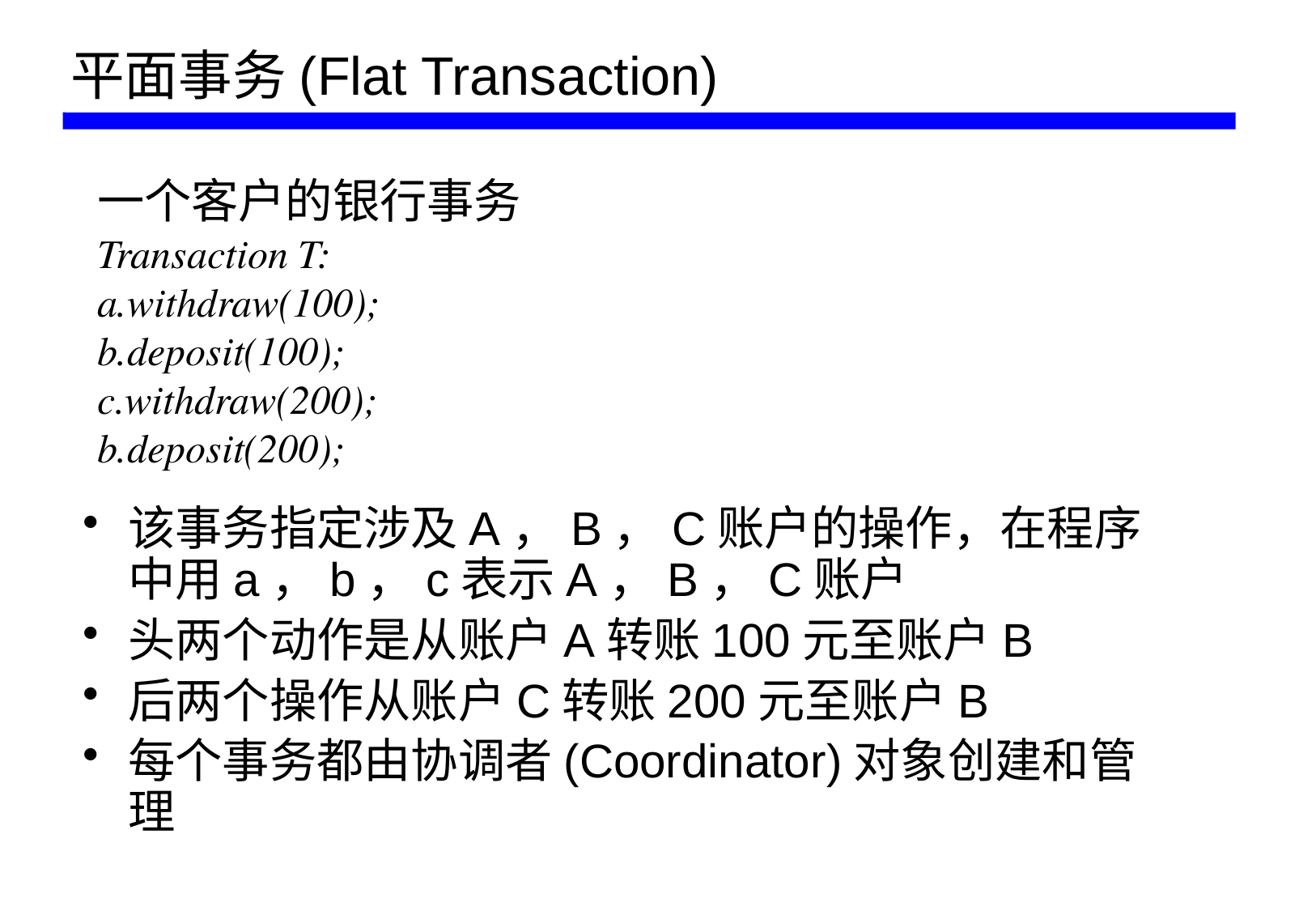

# 平面事务(Flat Transaction)
一个客户的银行事务
Transaction T:
a.withdraw(100);
b.deposit(100);
c.withdraw(200);
b.deposit(200);
该事务指定涉及A，B，C账户的操作，在程序中用a，b，c表示A，B，C账户
头两个动作是从账户A转账100元至账户B
后两个操作从账户C转账200元至账户B
每个事务都由协调者(Coordinator)对象创建和管理